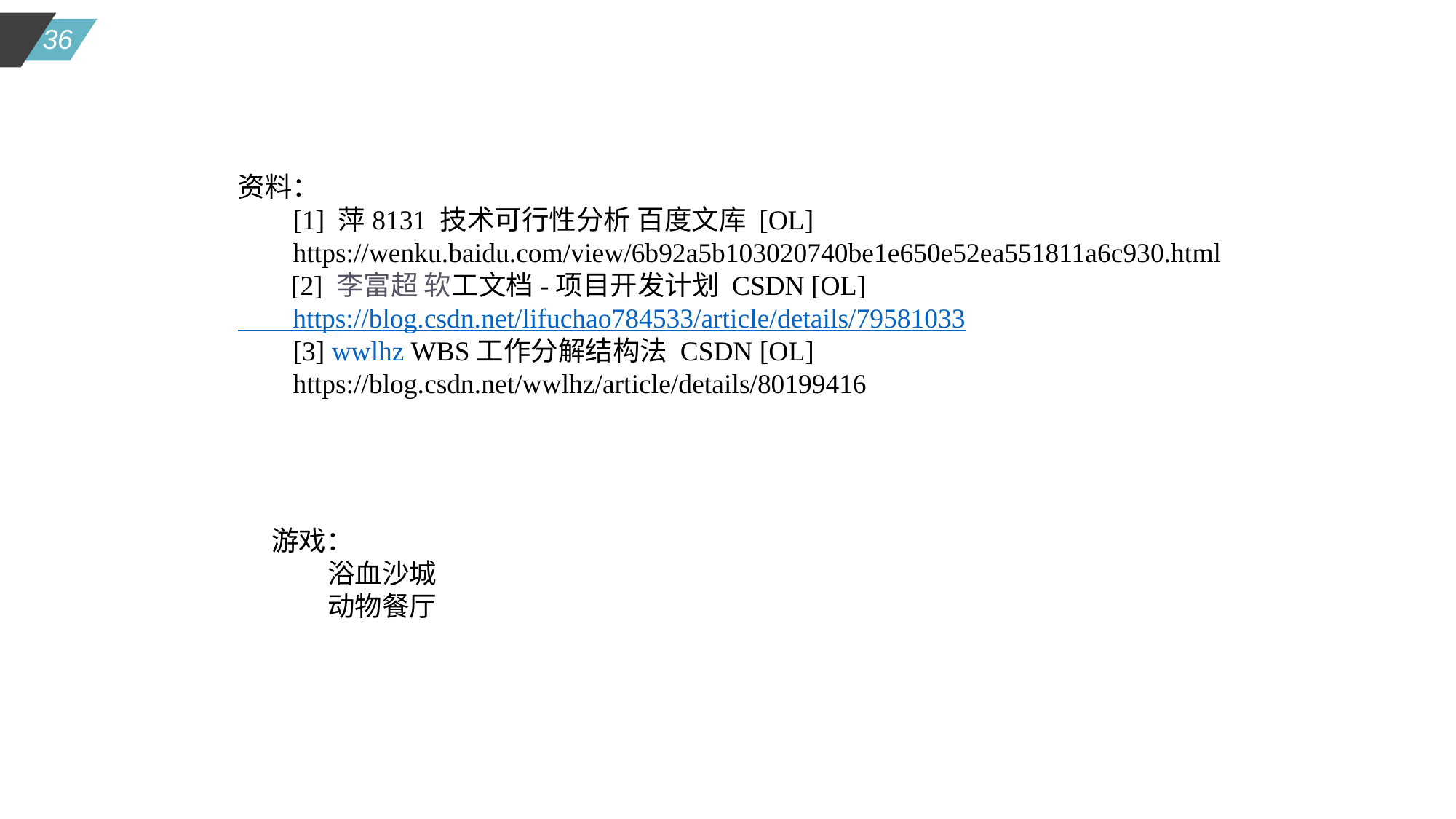

资料：
        [1] 萍8131 技术可行性分析 百度文库 [OL]
        https://wenku.baidu.com/view/6b92a5b103020740be1e650e52ea551811a6c930.html
       [2] 李富超 软工文档-项目开发计划 CSDN [OL]
        https://blog.csdn.net/lifuchao784533/article/details/79581033
        [3] wwlhz WBS工作分解结构法 CSDN [OL]
        https://blog.csdn.net/wwlhz/article/details/80199416

游戏：
        浴血沙城
        动物餐厅